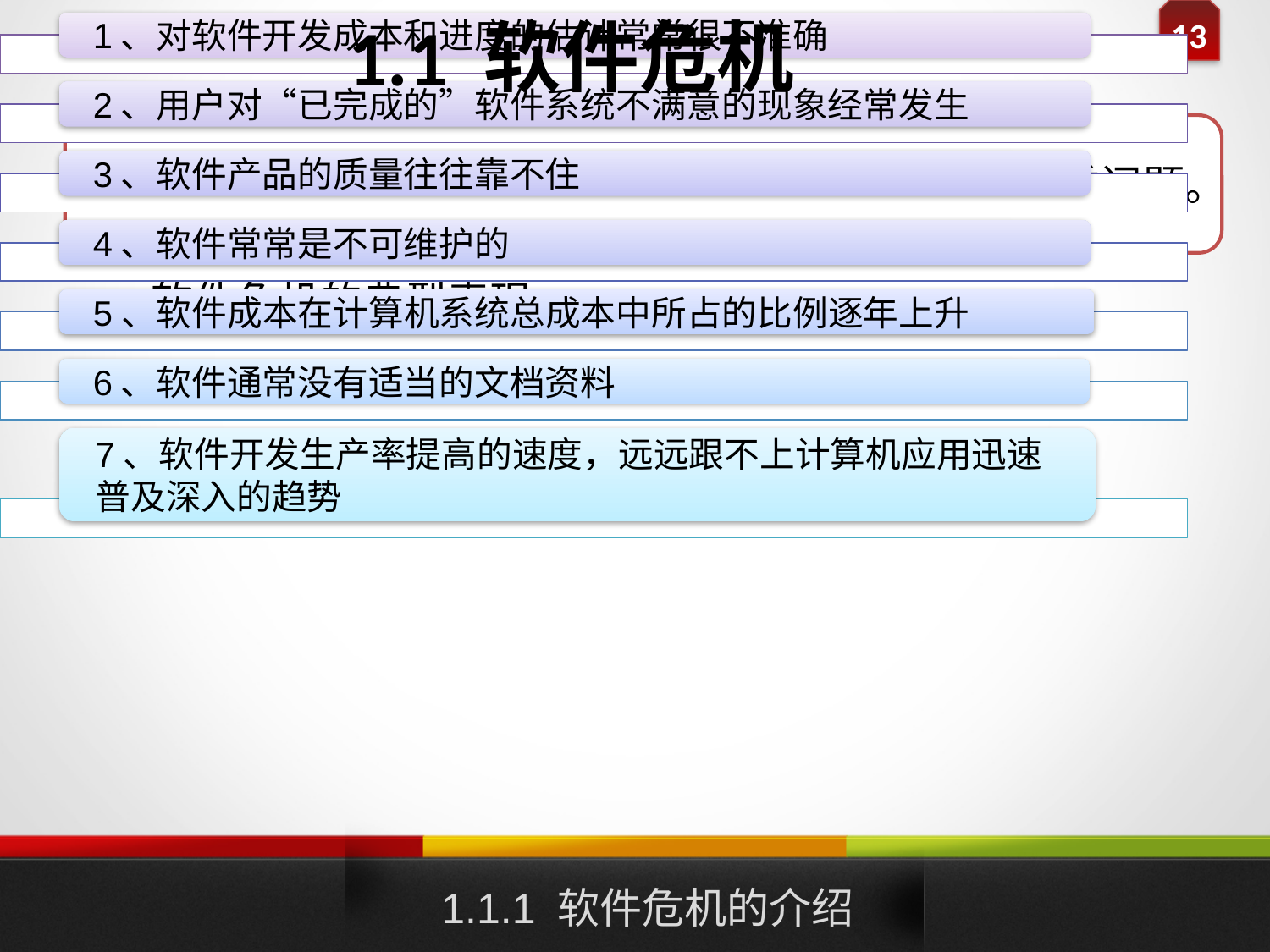

# 1.1 软件危机
在计算机软件的开发和维护过程中所遇到的一系列严重问题。
软件危机的典型表现

1、对软件开发成本和进度的估计常常很不准确

2、用户对“已完成的”软件系统不满意的现象经常发生

3、软件产品的质量往往靠不住

4、软件常常是不可维护的

5、软件成本在计算机系统总成本中所占的比例逐年上升

6、软件通常没有适当的文档资料

7、软件开发生产率提高的速度，远远跟不上计算机应用迅速普及深入的趋势
1.1.1 软件危机的介绍